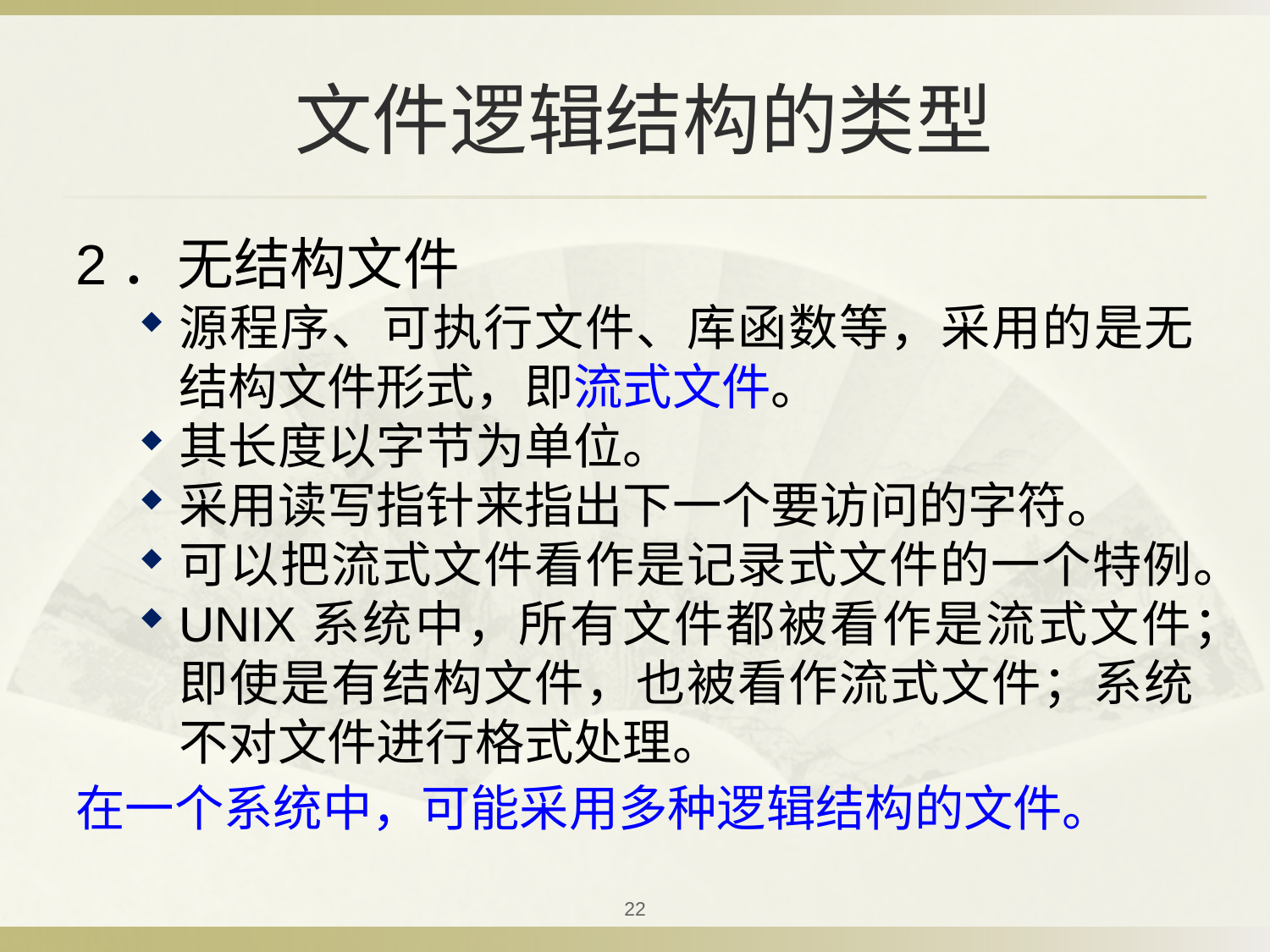

# 文件逻辑结构的类型
2．无结构文件
源程序、可执行文件、库函数等，采用的是无结构文件形式，即流式文件。
其长度以字节为单位。
采用读写指针来指出下一个要访问的字符。
可以把流式文件看作是记录式文件的一个特例。
UNIX系统中，所有文件都被看作是流式文件；即使是有结构文件，也被看作流式文件；系统不对文件进行格式处理。
在一个系统中，可能采用多种逻辑结构的文件。
22